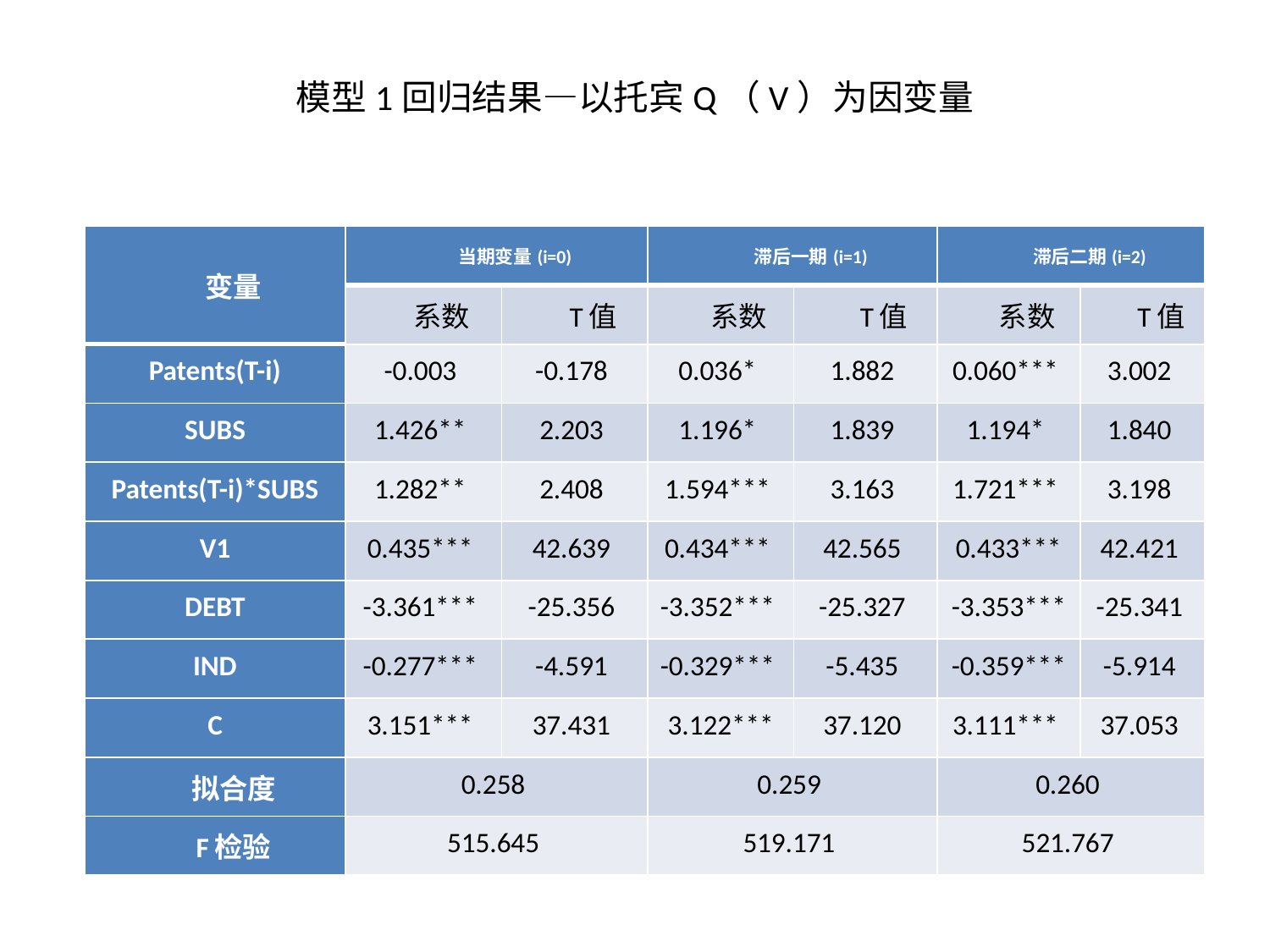

# 模型1回归结果—以托宾Q（V）为因变量
| 变量 | 当期变量(i=0) |  | 滞后一期(i=1) |  | 滞后二期(i=2) |  |
| --- | --- | --- | --- | --- | --- | --- |
|  | 系数 | T值 | 系数 | T值 | 系数 | T值 |
| Patents(T-i) | -0.003 | -0.178 | 0.036\* | 1.882 | 0.060\*\*\* | 3.002 |
| SUBS | 1.426\*\* | 2.203 | 1.196\* | 1.839 | 1.194\* | 1.840 |
| Patents(T-i)\*SUBS | 1.282\*\* | 2.408 | 1.594\*\*\* | 3.163 | 1.721\*\*\* | 3.198 |
| V1 | 0.435\*\*\* | 42.639 | 0.434\*\*\* | 42.565 | 0.433\*\*\* | 42.421 |
| DEBT | -3.361\*\*\* | -25.356 | -3.352\*\*\* | -25.327 | -3.353\*\*\* | -25.341 |
| IND | -0.277\*\*\* | -4.591 | -0.329\*\*\* | -5.435 | -0.359\*\*\* | -5.914 |
| C | 3.151\*\*\* | 37.431 | 3.122\*\*\* | 37.120 | 3.111\*\*\* | 37.053 |
| 拟合度 | 0.258 |  | 0.259 |  | 0.260 |  |
| F检验 | 515.645 |  | 519.171 |  | 521.767 |  |